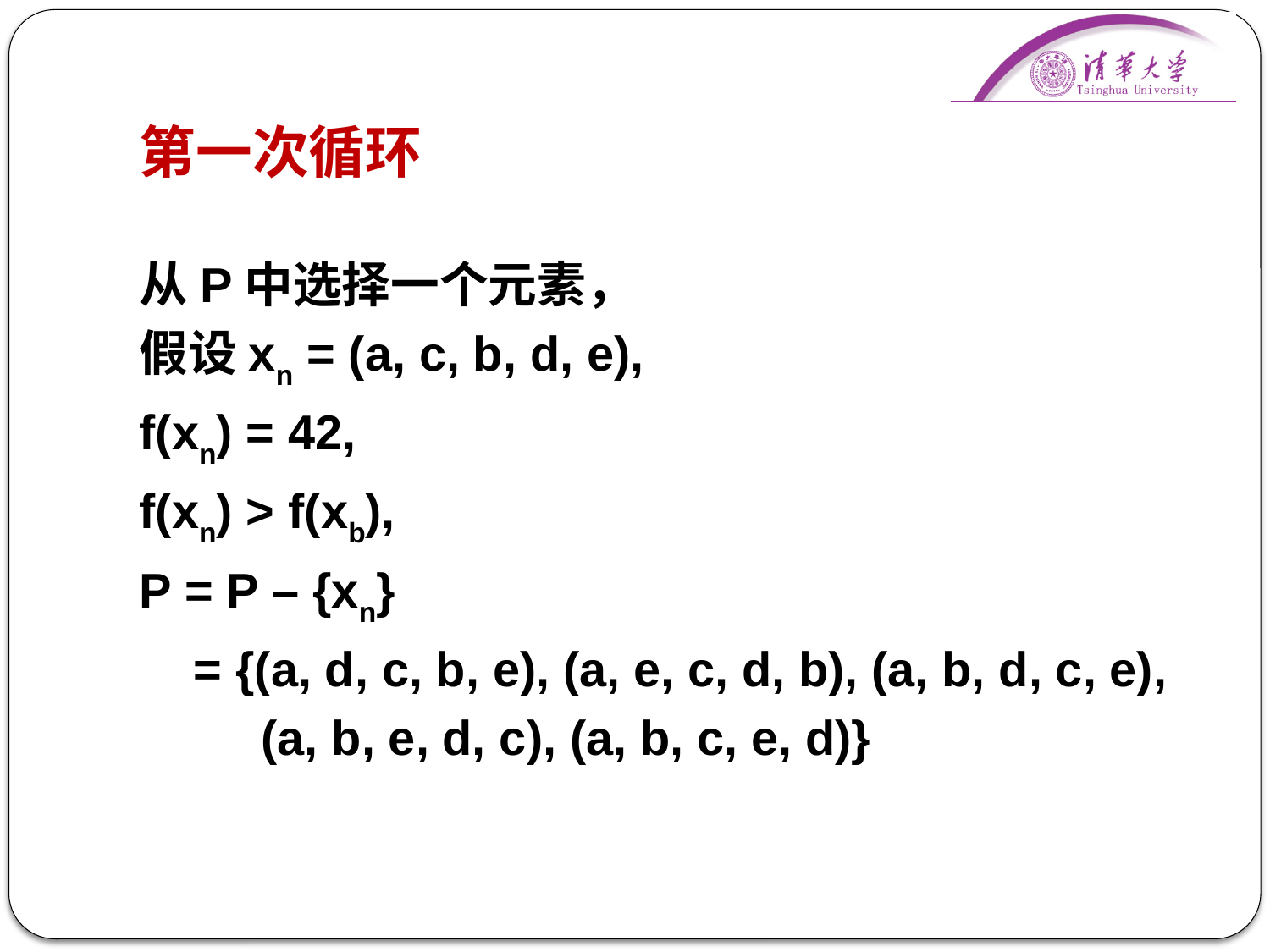

# 第一次循环
从P中选择一个元素，
假设xn = (a, c, b, d, e),
f(xn) = 42,
f(xn) > f(xb),
P = P – {xn}
    = {(a, d, c, b, e), (a, e, c, d, b), (a, b, d, c, e),
         (a, b, e, d, c), (a, b, c, e, d)}